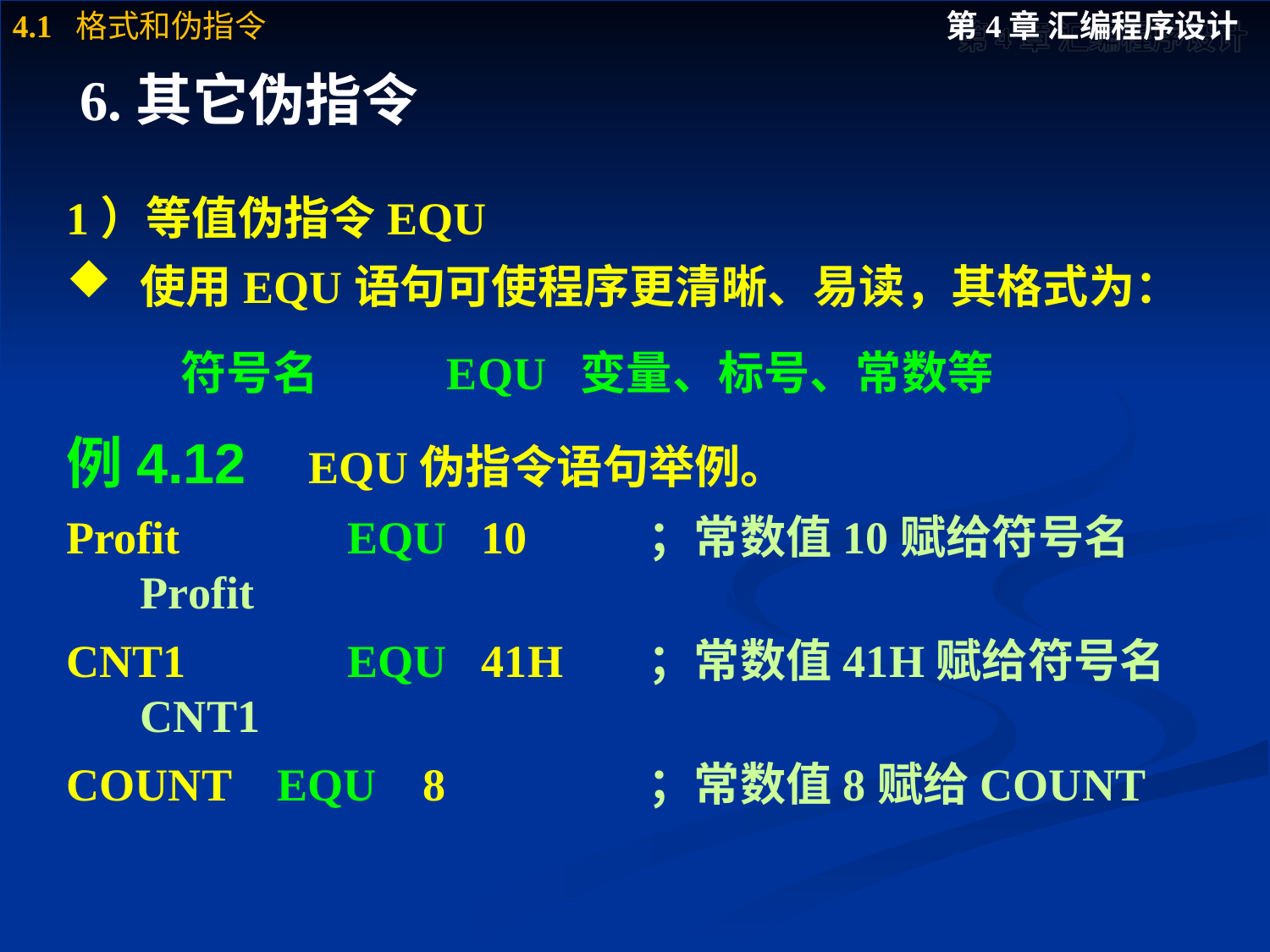

# 6.其它伪指令
1）等值伪指令EQU
使用EQU语句可使程序更清晰、易读，其格式为：
          符号名	    EQU  变量、标号、常数等
例4.12    EQU伪指令语句举例。
Profit	       EQU   10	；常数值10赋给符号名Profit
CNT1	       EQU   41H	；常数值41H赋给符号名CNT1
COUNT    EQU    8		；常数值8赋给COUNT